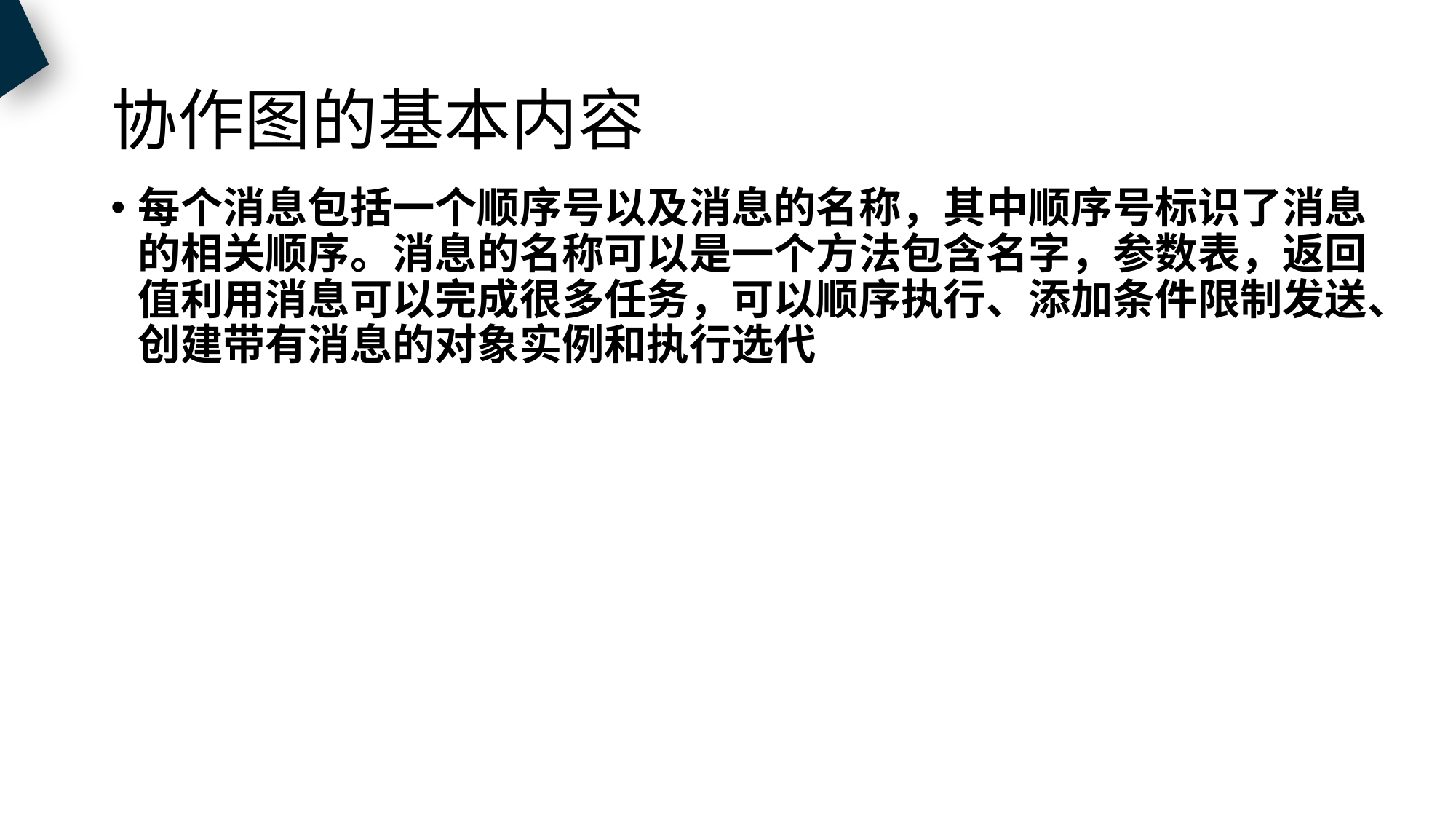

# 协作图的基本内容
每个消息包括一个顺序号以及消息的名称，其中顺序号标识了消息的相关顺序。消息的名称可以是一个方法包含名字，参数表，返回值利用消息可以完成很多任务，可以顺序执行、添加条件限制发送、创建带有消息的对象实例和执行选代